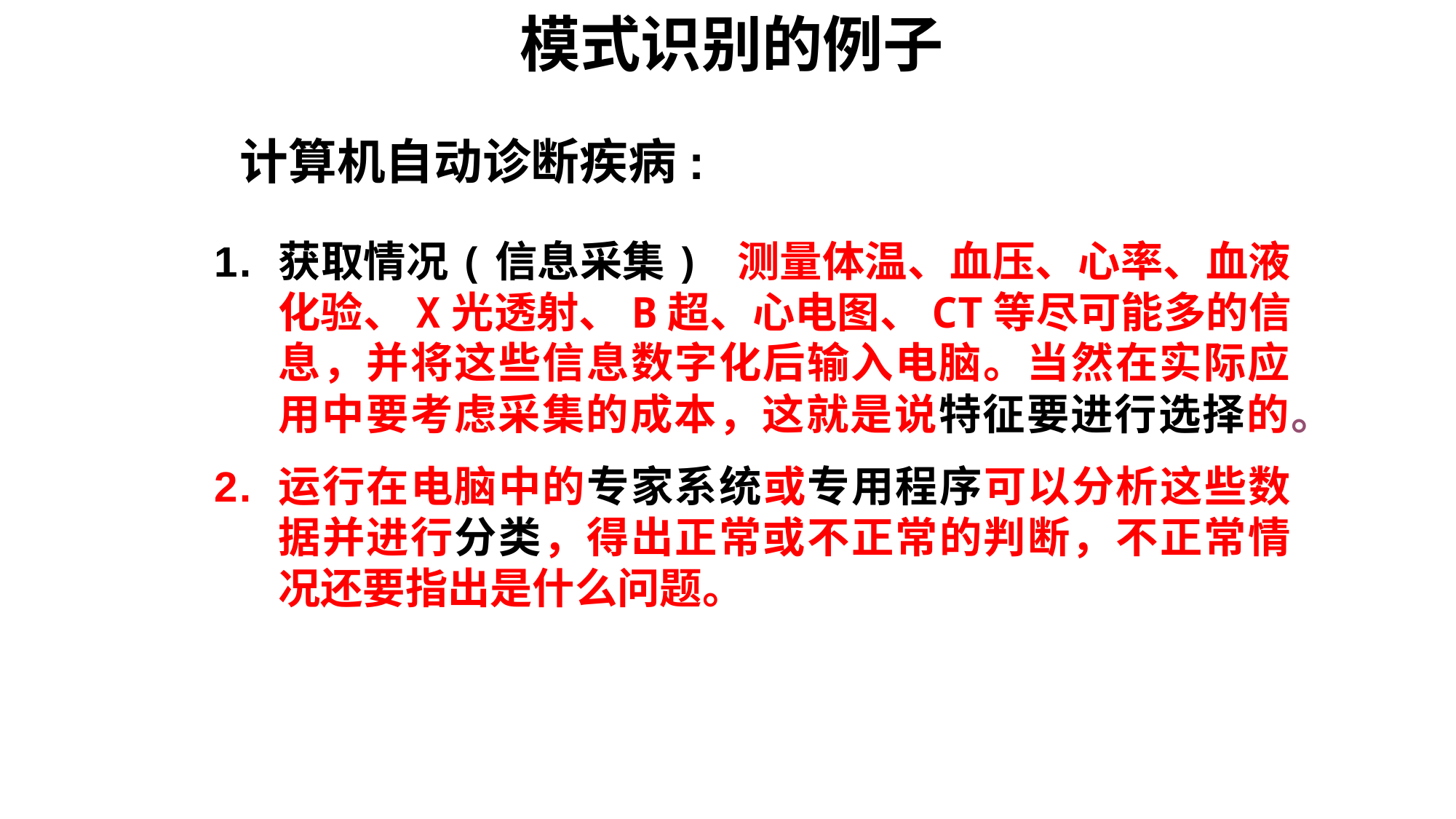

模式识别的例子
计算机自动诊断疾病:
获取情况(信息采集) 测量体温、血压、心率、血液化验、X光透射、B超、心电图、CT等尽可能多的信息，并将这些信息数字化后输入电脑。当然在实际应用中要考虑采集的成本，这就是说特征要进行选择的。
运行在电脑中的专家系统或专用程序可以分析这些数据并进行分类，得出正常或不正常的判断，不正常情况还要指出是什么问题。